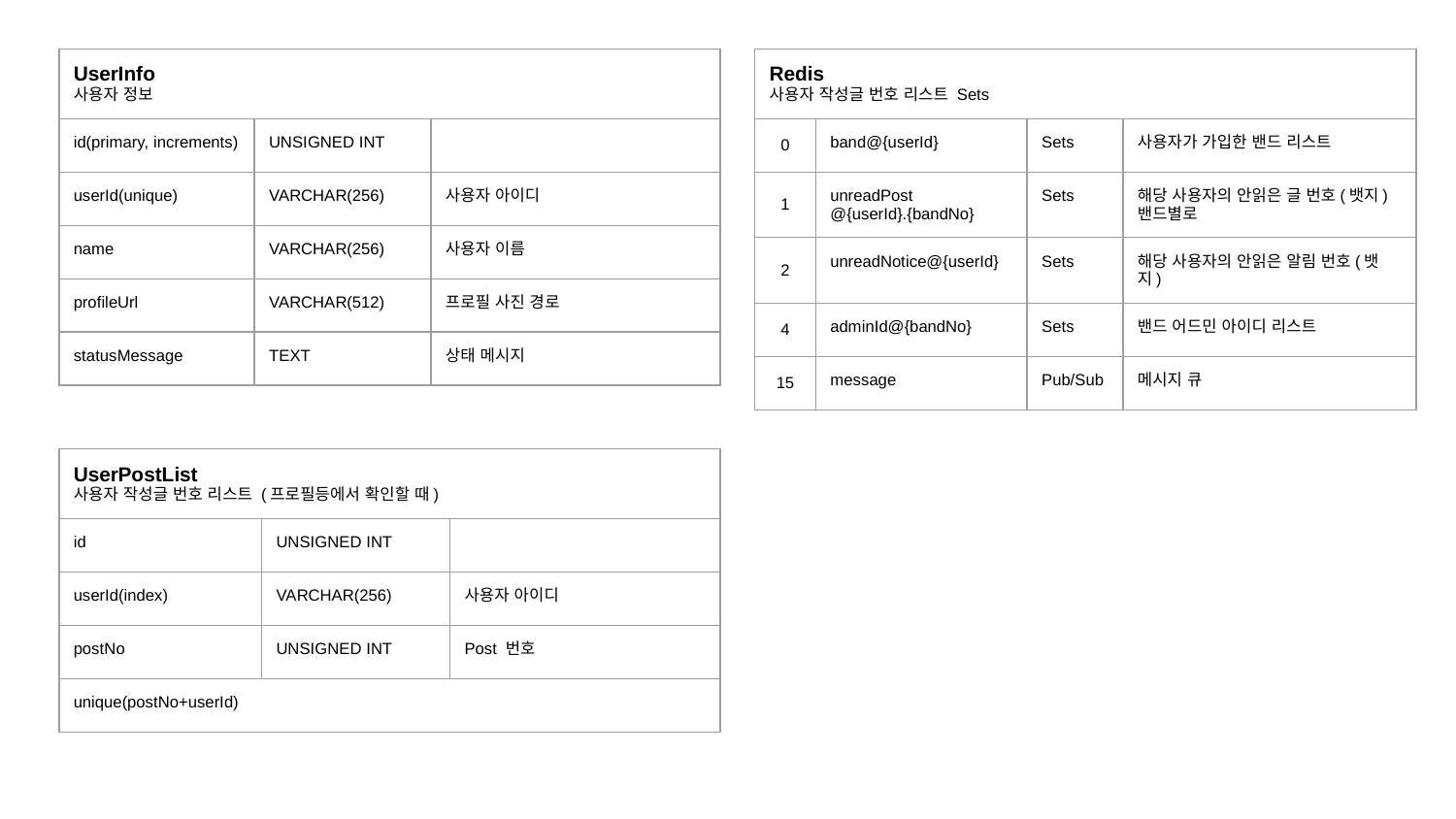

| UserInfo 사용자 정보 |  |  |
| --- | --- | --- |
| id(primary, increments) | UNSIGNED INT |  |
| userId(unique) | VARCHAR(256) | 사용자 아이디 |
| name | VARCHAR(256) | 사용자 이름 |
| profileUrl | VARCHAR(512) | 프로필 사진 경로 |
| statusMessage | TEXT | 상태 메시지 |
| Redis 사용자 작성글 번호 리스트 Sets |  |  |  |
| --- | --- | --- | --- |
| 0 | band@{userId} | Sets | 사용자가 가입한 밴드 리스트 |
| 1 | unreadPost @{userId}.{bandNo} | Sets | 해당 사용자의 안읽은 글 번호(뱃지) 밴드별로 |
| 2 | unreadNotice@{userId} | Sets | 해당 사용자의 안읽은 알림 번호(뱃지) |
| 4 | adminId@{bandNo} | Sets | 밴드 어드민 아이디 리스트 |
| 15 | message | Pub/Sub | 메시지 큐 |
| UserPostList 사용자 작성글 번호 리스트 (프로필등에서 확인할 때) |  |  |
| --- | --- | --- |
| id | UNSIGNED INT |  |
| userId(index) | VARCHAR(256) | 사용자 아이디 |
| postNo | UNSIGNED INT | Post 번호 |
| unique(postNo+userId) |  |  |